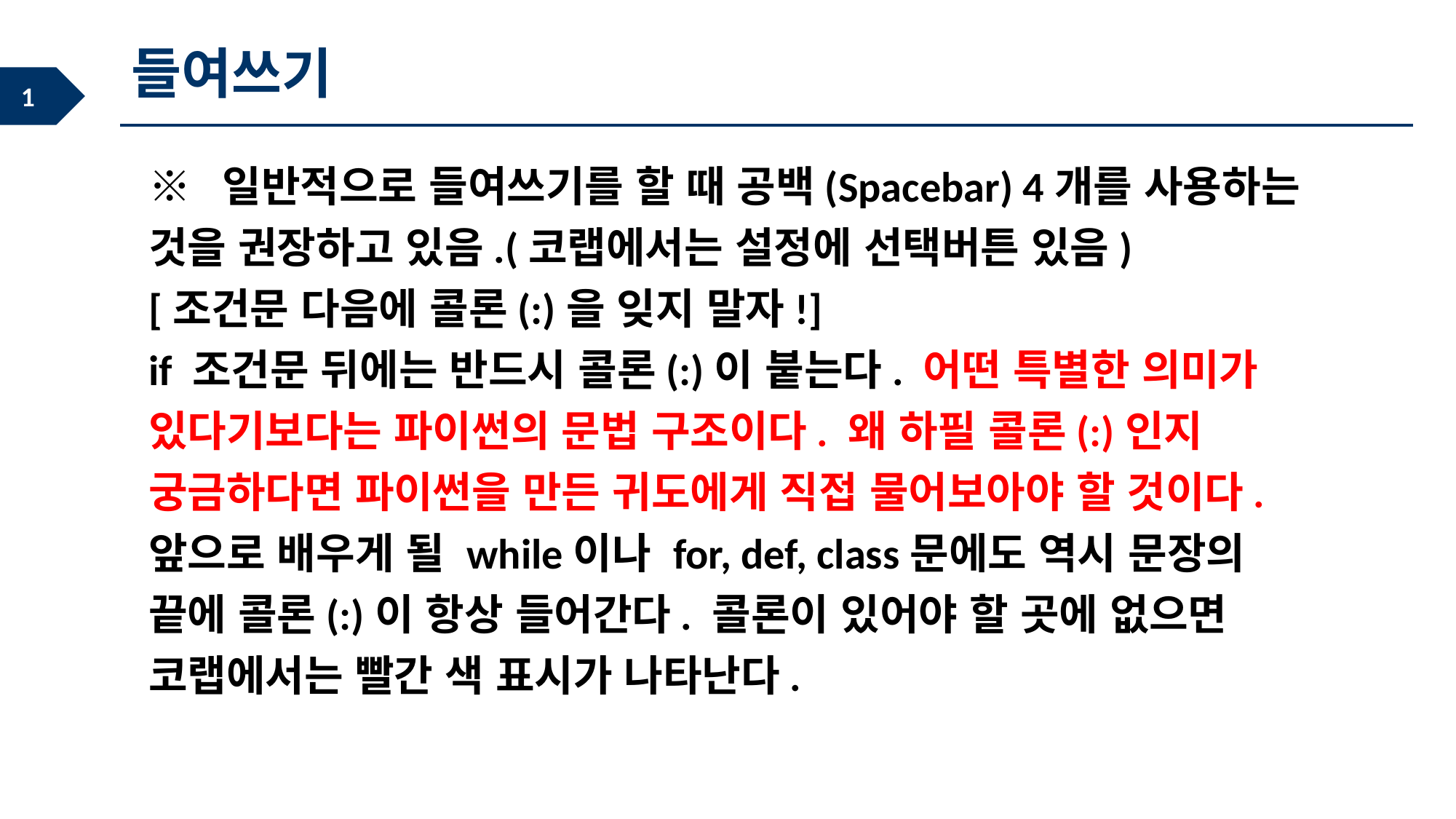

들여쓰기
※  일반적으로 들여쓰기를 할 때 공백(Spacebar) 4개를 사용하는 것을 권장하고 있음.(코랩에서는 설정에 선택버튼 있음)
[조건문 다음에 콜론(:)을 잊지 말자!]
if 조건문 뒤에는 반드시 콜론(:)이 붙는다. 어떤 특별한 의미가 있다기보다는 파이썬의 문법 구조이다. 왜 하필 콜론(:)인지 궁금하다면 파이썬을 만든 귀도에게 직접 물어보아야 할 것이다. 앞으로 배우게 될 while이나 for, def, class문에도 역시 문장의 끝에 콜론(:)이 항상 들어간다. 콜론이 있어야 할 곳에 없으면 코랩에서는 빨간 색 표시가 나타난다.